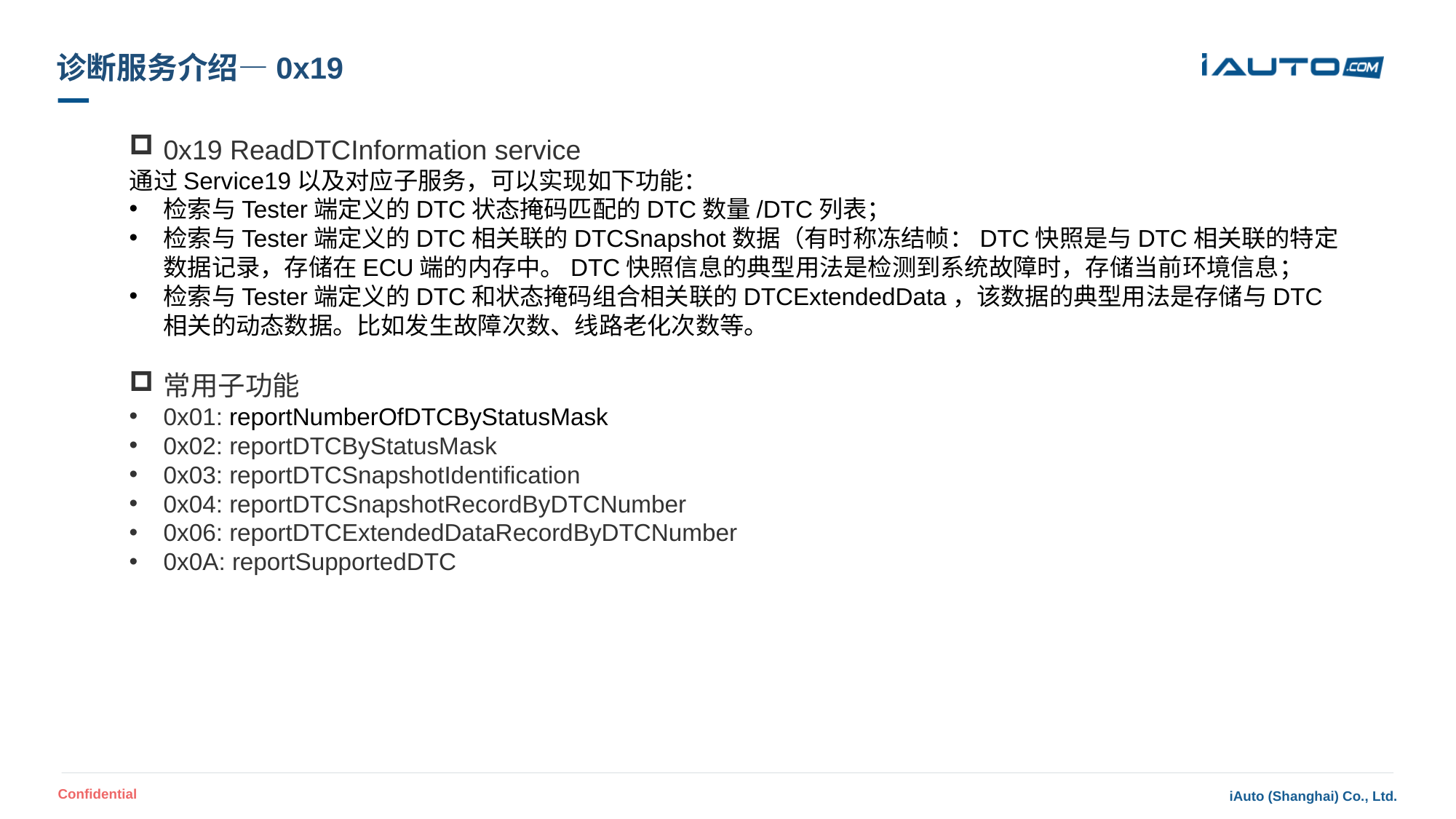

# 诊断服务介绍—0x19
0x19 ReadDTCInformation service
通过Service19以及对应子服务，可以实现如下功能：
检索与Tester端定义的DTC状态掩码匹配的DTC数量/DTC列表；
检索与Tester端定义的DTC相关联的DTCSnapshot数据（有时称冻结帧：DTC快照是与DTC相关联的特定数据记录，存储在ECU端的内存中。DTC快照信息的典型用法是检测到系统故障时，存储当前环境信息；
检索与Tester端定义的DTC和状态掩码组合相关联的DTCExtendedData，该数据的典型用法是存储与DTC相关的动态数据。比如发生故障次数、线路老化次数等。

常用子功能
0x01: reportNumberOfDTCByStatusMask
0x02: reportDTCByStatusMask
0x03: reportDTCSnapshotIdentification
0x04: reportDTCSnapshotRecordByDTCNumber
0x06: reportDTCExtendedDataRecordByDTCNumber
0x0A: reportSupportedDTC